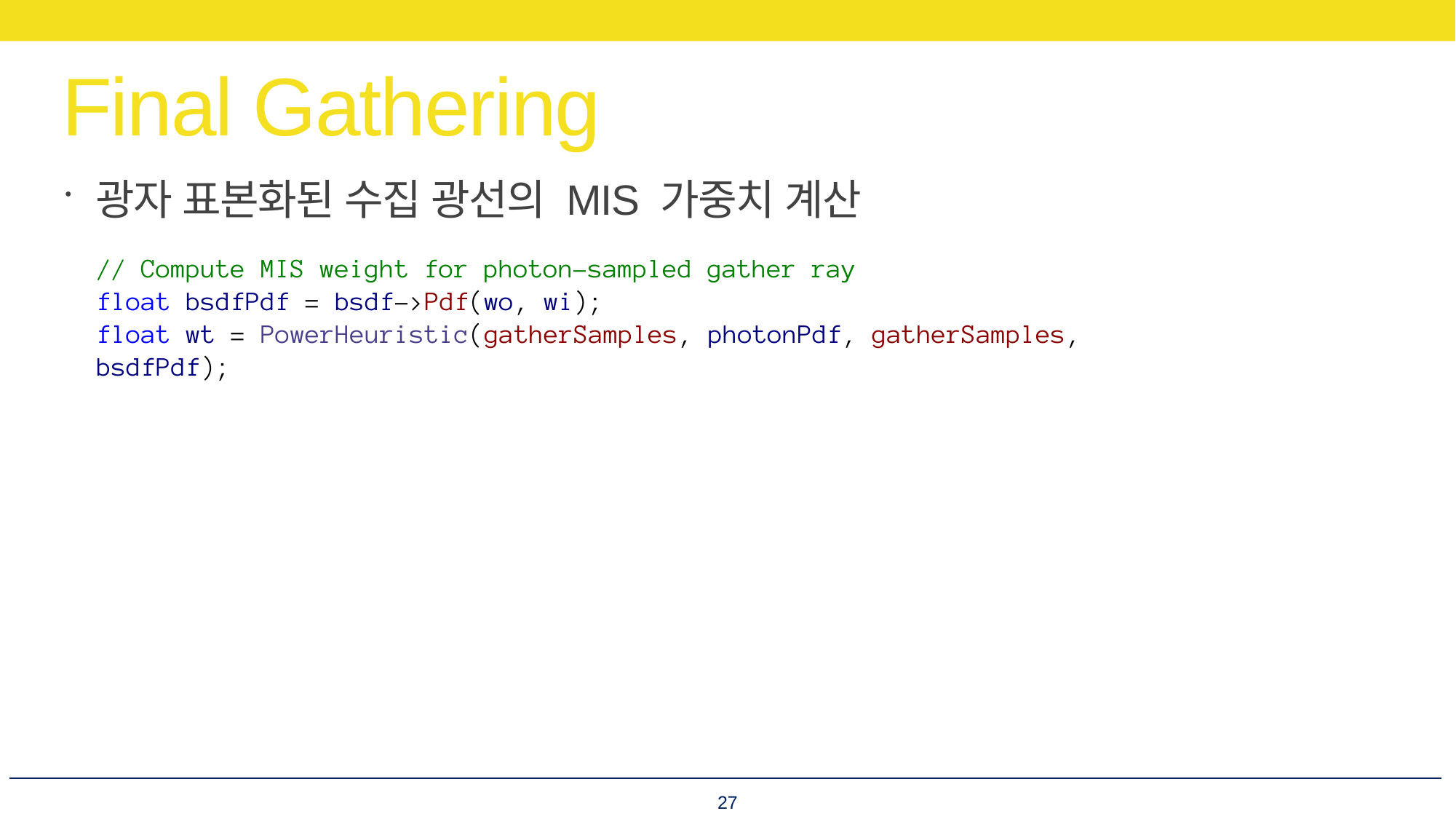

# Final Gathering
광자 표본화된 수집 광선의 MIS 가중치 계산
// Compute MIS weight for photon-sampled gather ray
float bsdfPdf = bsdf->Pdf(wo, wi);
float wt = PowerHeuristic(gatherSamples, photonPdf, gatherSamples, bsdfPdf);
27